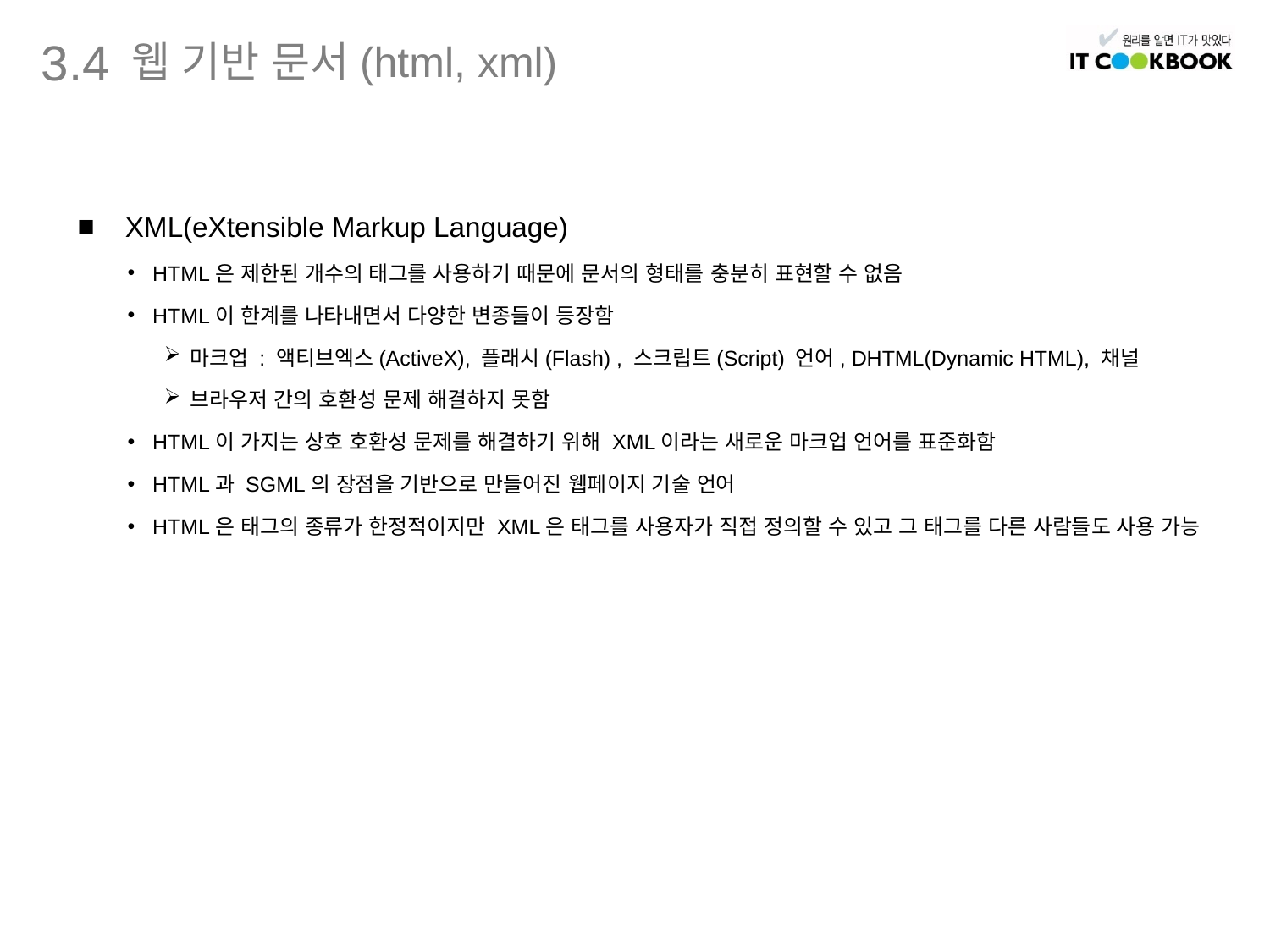

웹 기반 문서(html, xml)
3.4
XML(eXtensible Markup Language)
HTML은 제한된 개수의 태그를 사용하기 때문에 문서의 형태를 충분히 표현할 수 없음
HTML이 한계를 나타내면서 다양한 변종들이 등장함
마크업 : 액티브엑스(ActiveX), 플래시(Flash) , 스크립트(Script) 언어, DHTML(Dynamic HTML), 채널
브라우저 간의 호환성 문제 해결하지 못함
HTML이 가지는 상호 호환성 문제를 해결하기 위해 XML이라는 새로운 마크업 언어를 표준화함
HTML과 SGML의 장점을 기반으로 만들어진 웹페이지 기술 언어
HTML은 태그의 종류가 한정적이지만 XML은 태그를 사용자가 직접 정의할 수 있고 그 태그를 다른 사람들도 사용 가능